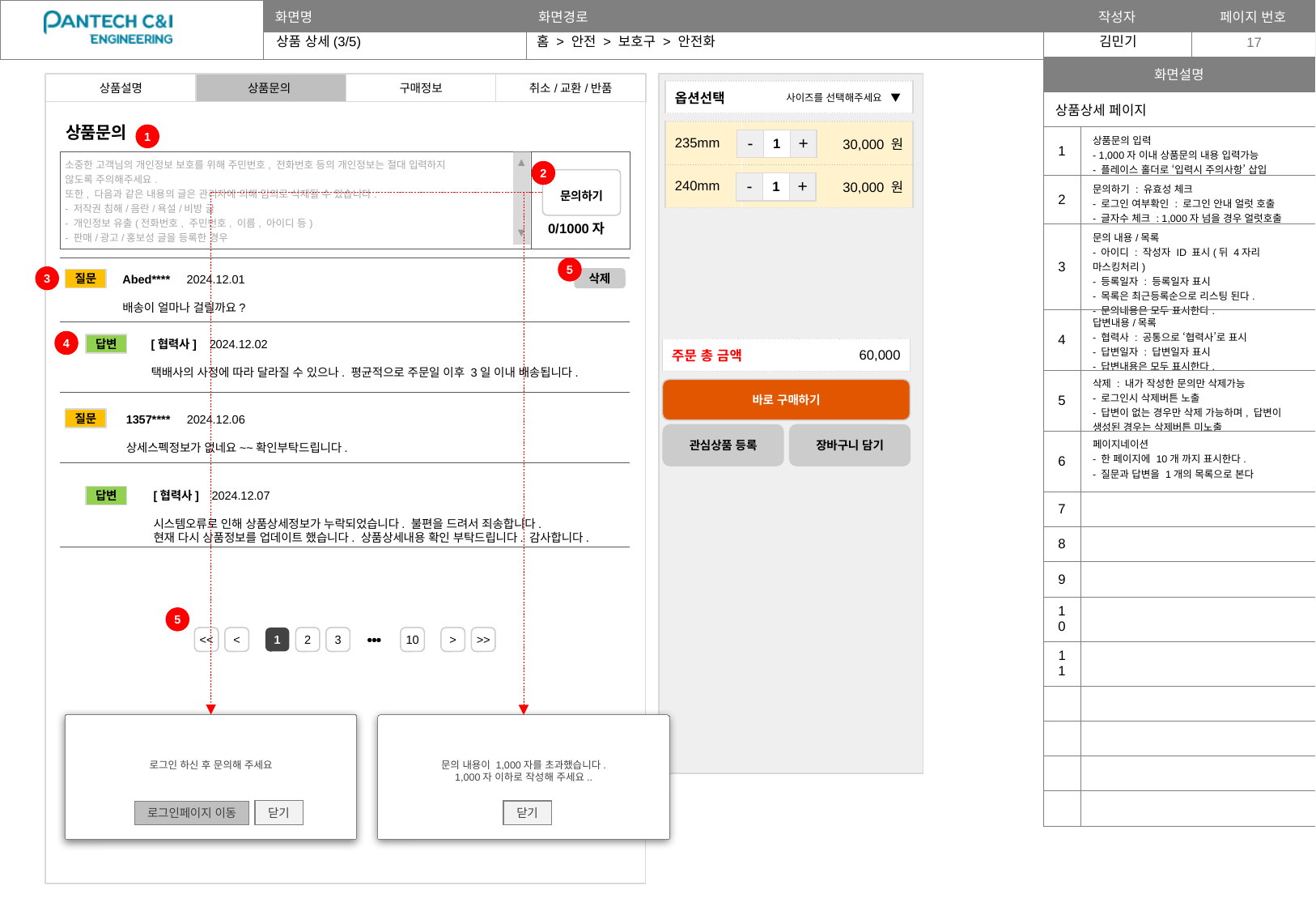

상품 상세(3/5)
홈 > 안전 > 보호구 > 안전화
17
| 화면설명 |  |
| --- | --- |
| 상품상세 페이지 |  |
| 1 | 상품문의 입력 - 1,000자 이내 상품문의 내용 입력가능 - 플레이스 홀더로 ‘입력시 주의사항’ 삽입 |
| 2 | 문의하기 : 유효성 체크 - 로그인 여부확인 : 로그인 안내 얼럿 호출 - 글자수 체크 : 1,000자 넘을 경우 얼럿호출 |
| 3 | 문의 내용/목록 - 아이디 : 작성자 ID 표시(뒤 4자리 마스킹처리) - 등록일자 : 등록일자 표시 - 목록은 최근등록순으로 리스팅 된다. - 문의내용은 모두 표시한다. |
| 4 | 답변내용/목록 - 협력사 : 공통으로 ‘협력사’로 표시 - 답변일자 : 답변일자 표시 - 답변내용은 모두 표시한다. |
| 5 | 삭제 : 내가 작성한 문의만 삭제가능 - 로그인시 삭제버튼 노출 - 답변이 없는 경우만 삭제 가능하며, 답변이 생성된 경우는 삭제버튼 미노출 |
| 6 | 페이지네이션 - 한 페이지에 10개 까지 표시한다. - 질문과 답변을 1개의 목록으로 본다 |
| 7 |  |
| 8 |  |
| 9 |  |
| 10 |  |
| 11 |  |
|  |  |
|  |  |
|  |  |
|  |  |
| 상품설명 | 상품문의 | 구매정보 | 취소/교환/반품 |
| --- | --- | --- | --- |

| 옵션선택 | 사이즈를 선택해주세요 ▼ |
| --- | --- |
상품문의
| 235mm | 30,000 원 |
| --- | --- |
| 240mm | 30,000 원 |
1
| - | 1 | + |
| --- | --- | --- |
| 소중한 고객님의 개인정보 보호를 위해 주민번호, 전화번호 등의 개인정보는 절대 입력하지 않도록 주의해주세요. 또한, 다음과 같은 내용의 글은 관리자에 의해 임의로 삭제될 수 있습니다. - 저작권 침해/음란/욕설/비방 글 - 개인정보 유출(전화번호, 주민번호, 이름, 아이디 등) - 판매/광고/홍보성 글을 등록한 경우 | 0/1000자 |
| --- | --- |
▲

▼
2
문의하기
| - | 1 | + |
| --- | --- | --- |
|  |
| --- |
|  |
|  |
|  |
5
Abed****     2024.12.01
배송이 얼마나 걸릴까요?
3
삭제
질문
[협력사]    2024.12.02
택배사의 사정에 따라 달라질 수 있으나. 평균적으로 주문일 이후 3일 이내 배송됩니다.
4
답변
| 주문 총 금액 | 60,000 |
| --- | --- |
바로 구매하기
1357****     2024.12.06
상세스펙정보가 없네요~~확인부탁드립니다.
질문
관심상품 등록
장바구니 담기
[협력사]    2024.12.07
시스템오류로 인해 상품상세정보가 누락되었습니다. 불편을 드려서 죄송합니다.
현재 다시 상품정보를 업데이트 했습니다. 상품상세내용 확인 부탁드립니다. 감사합니다.
답변
5
<<
<
1
2
3
⦁⦁⦁
10
>
>>
로그인 하신 후 문의해 주세요

문의 내용이 1,000자를 초과했습니다.
1,000자 이하로 작성해 주세요..

닫기
닫기
로그인페이지 이동